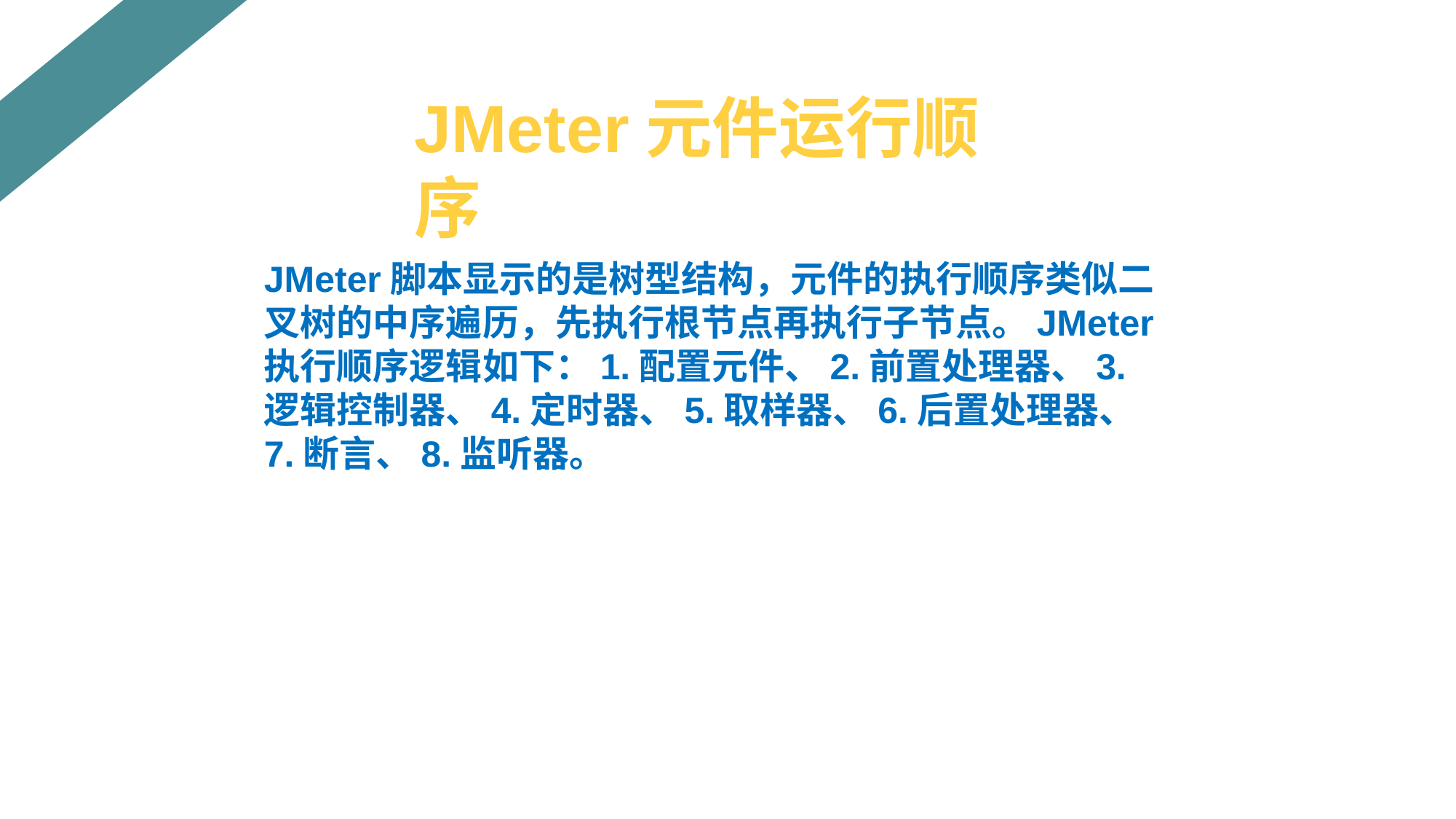

JMeter元件运行顺序
JMeter脚本显示的是树型结构，元件的执行顺序类似二叉树的中序遍历，先执行根节点再执行子节点。JMeter执行顺序逻辑如下：1.配置元件、2.前置处理器、3.逻辑控制器、4.定时器、5.取样器、6.后置处理器、7.断言、8.监听器。